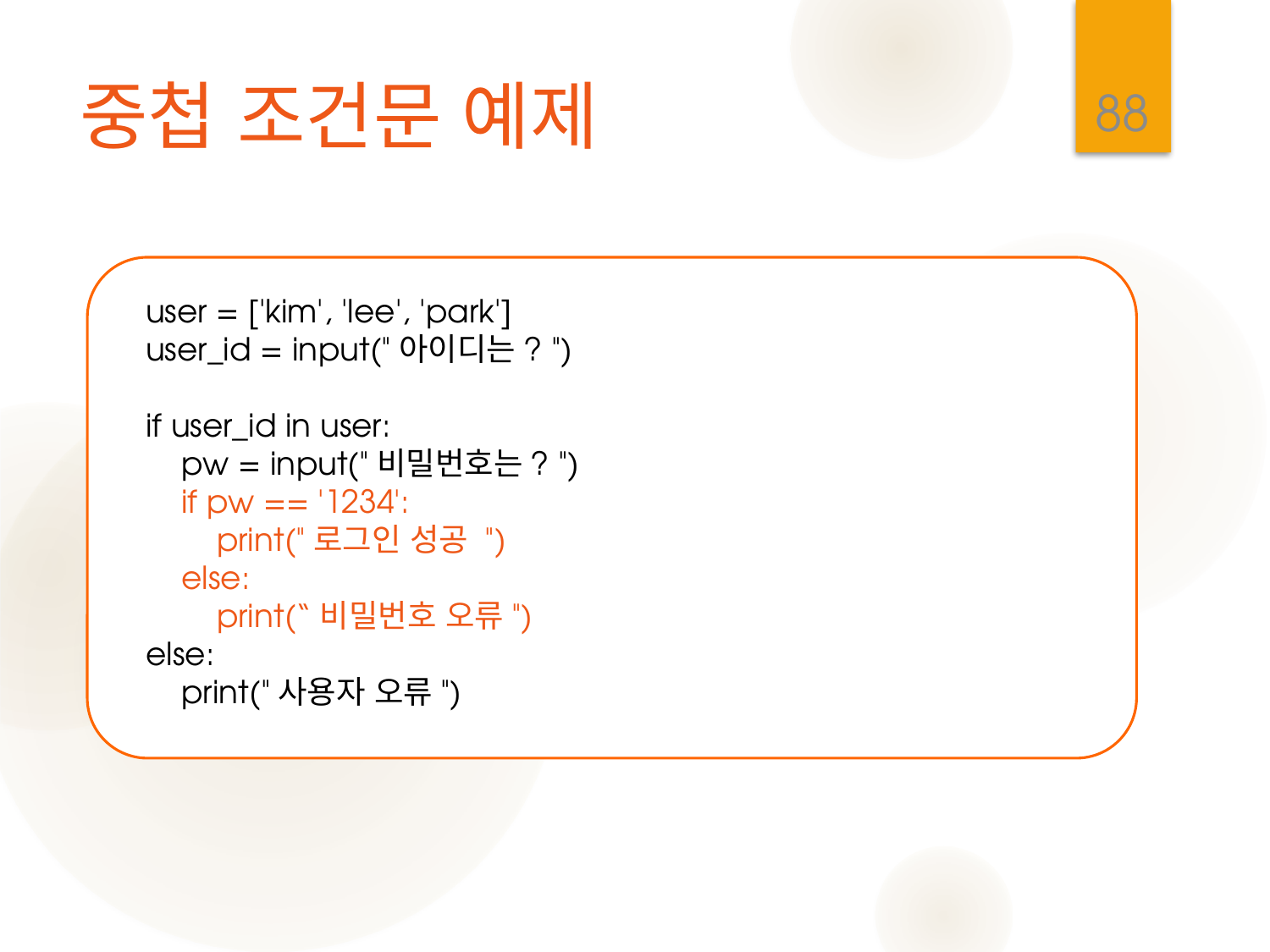

88
# 중첩 조건문 예제

user = ['kim', 'lee', 'park']
user_id = input("아이디는? ")

if user_id in user:
    pw = input("비밀번호는? ")
    if pw == '1234':
        print("로그인 성공 ")
    else:
        print(“비밀번호 오류")
else:
    print("사용자 오류")